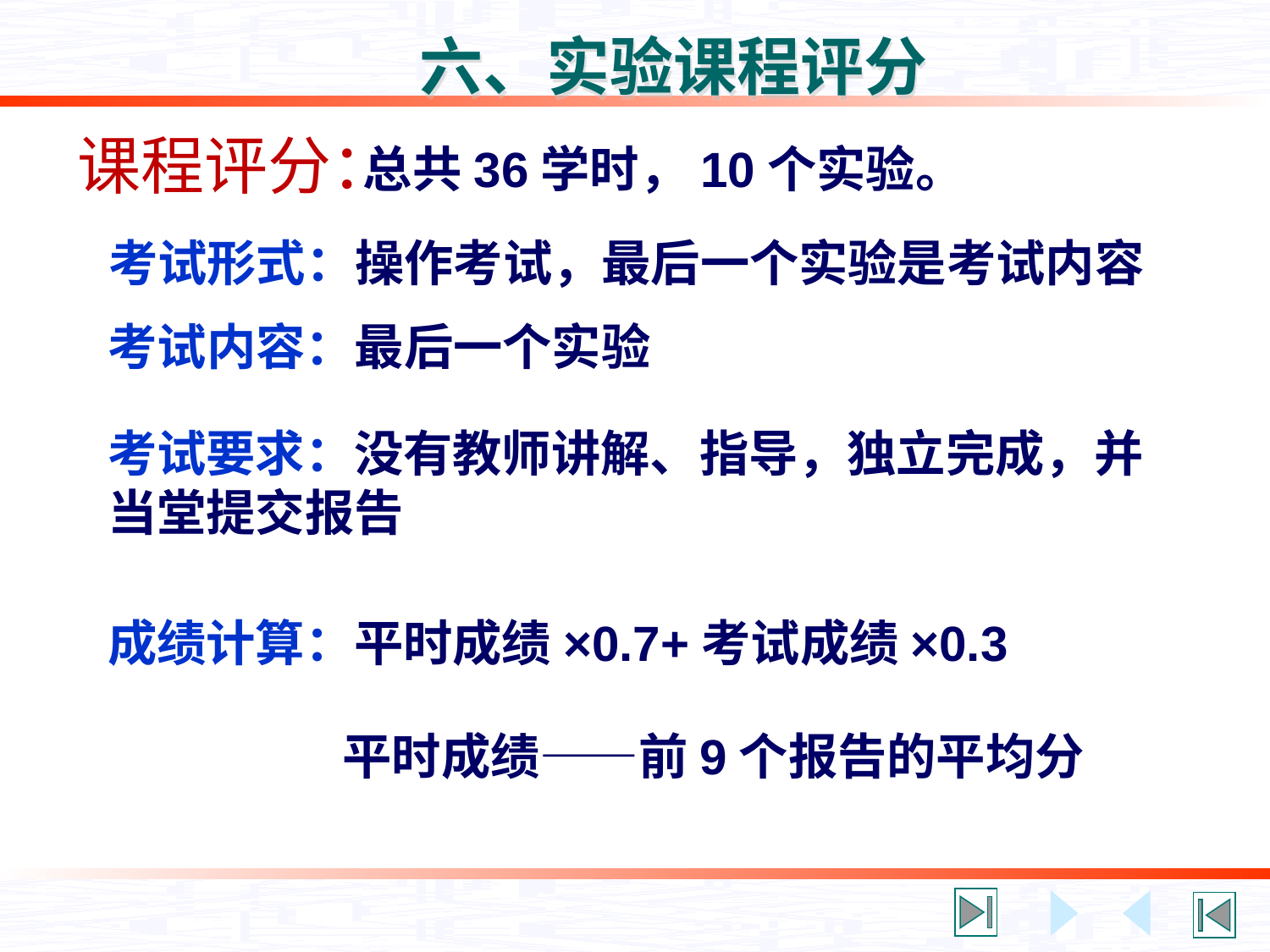

六、实验课程评分
课程评分：
总共36学时，10个实验。
考试形式：操作考试，最后一个实验是考试内容
考试内容：最后一个实验
考试要求：没有教师讲解、指导，独立完成，并当堂提交报告
成绩计算：平时成绩×0.7+考试成绩×0.3
平时成绩——前9个报告的平均分